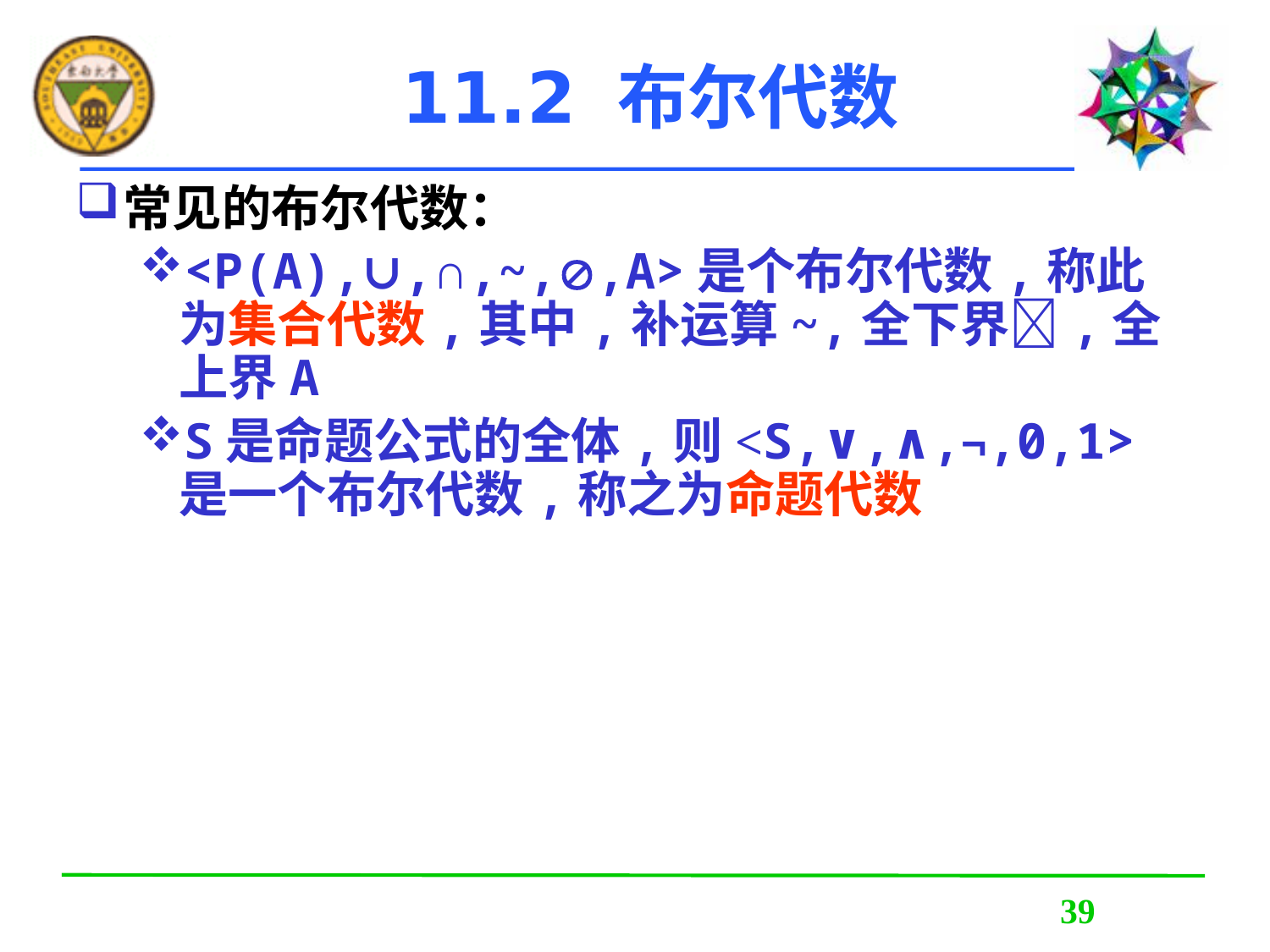

# 11.2 布尔代数
常见的布尔代数：
<P(A),∪,∩,~,∅,A>是个布尔代数,称此为集合代数,其中,补运算~,全下界∅,全上界A
S是命题公式的全体,则<S,∨,∧,¬,0,1>是一个布尔代数,称之为命题代数